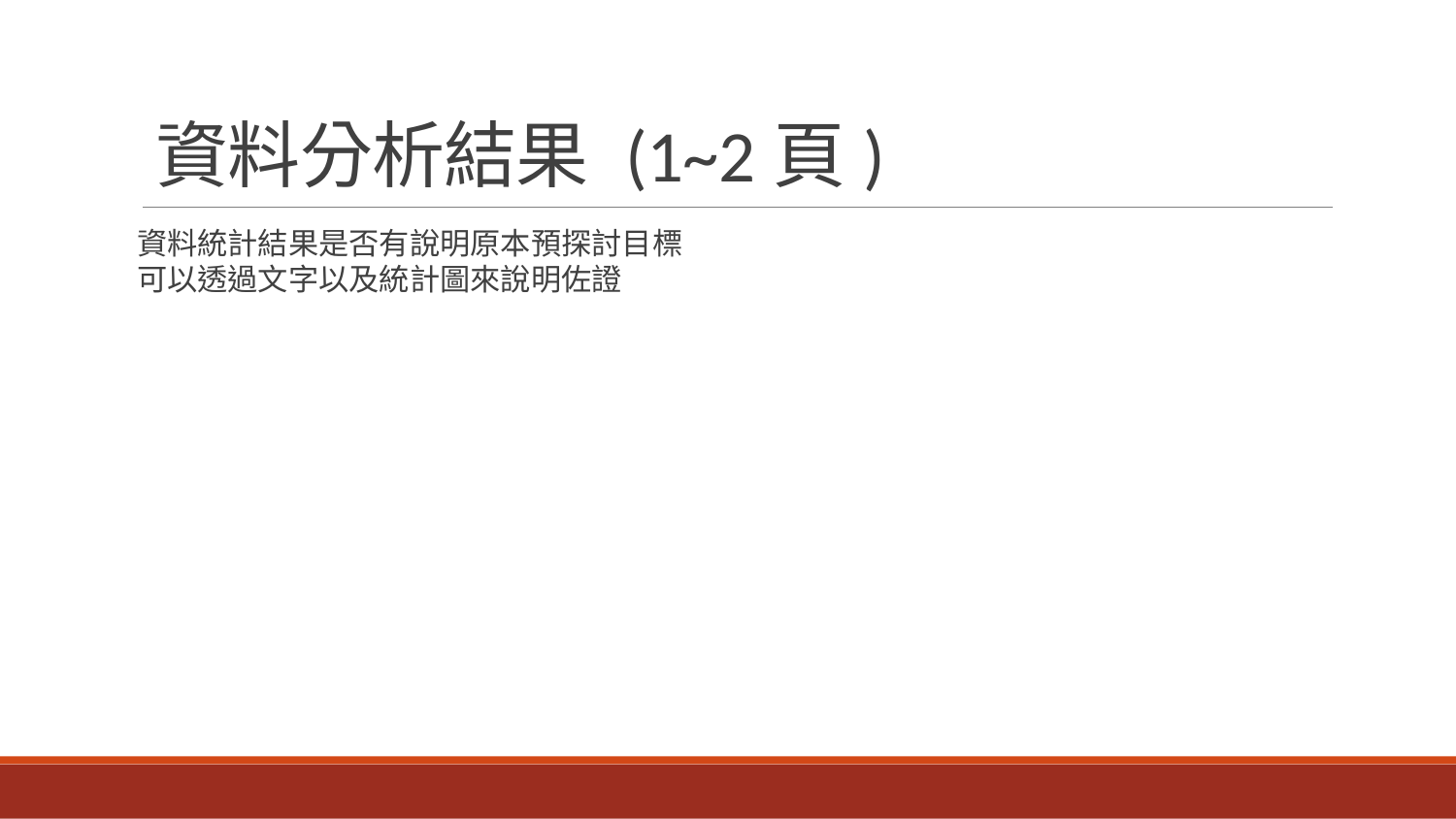

# 資料分析結果 (1~2頁)
資料統計結果是否有說明原本預探討目標
可以透過文字以及統計圖來說明佐證